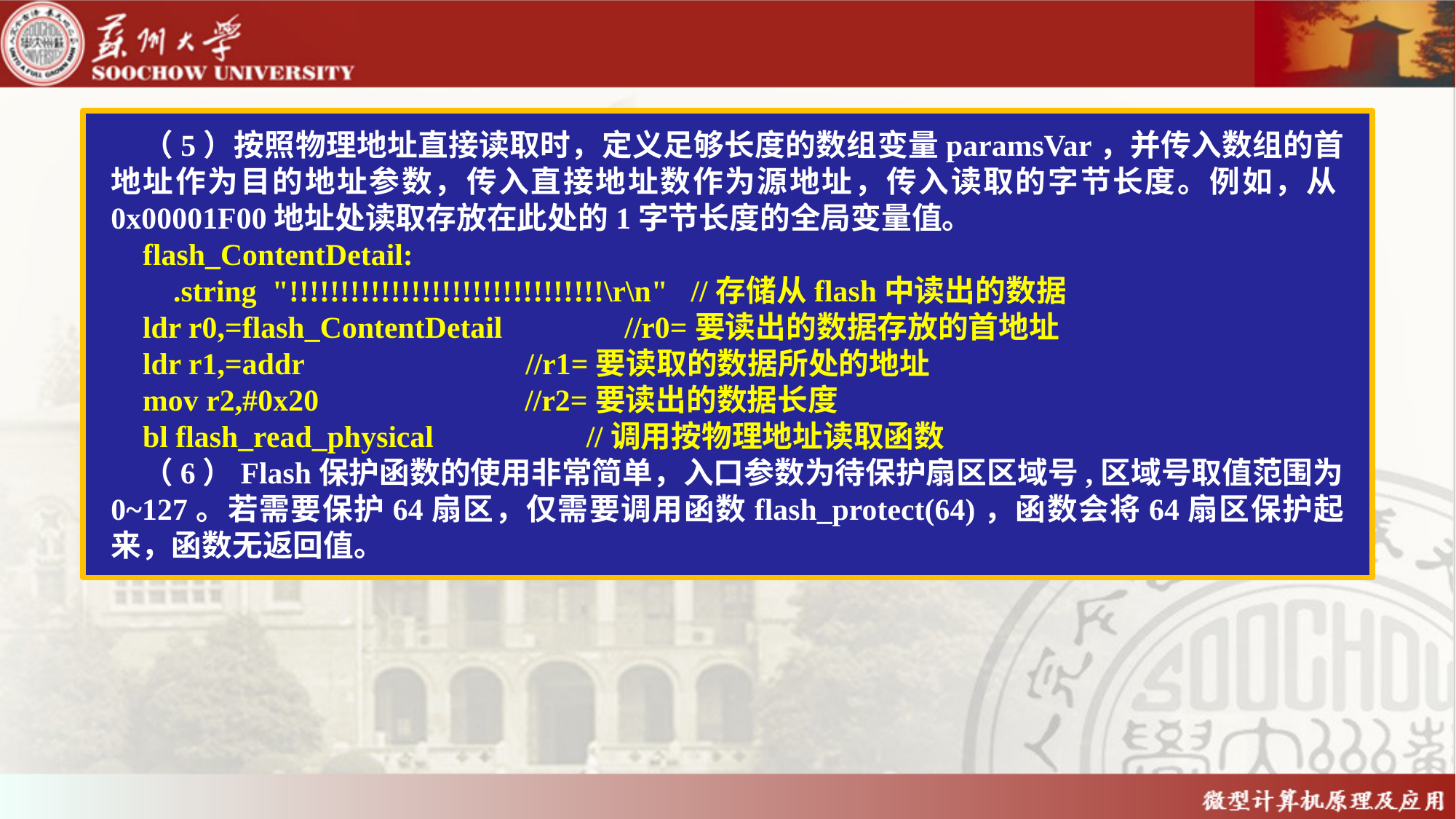

（5）按照物理地址直接读取时，定义足够长度的数组变量paramsVar，并传入数组的首地址作为目的地址参数，传入直接地址数作为源地址，传入读取的字节长度。例如，从0x00001F00地址处读取存放在此处的1字节长度的全局变量值。
flash_ContentDetail:
    .string  "!!!!!!!!!!!!!!!!!!!!!!!!!!!!!!!\r\n"   //存储从flash中读出的数据
ldr r0,=flash_ContentDetail                //r0=要读出的数据存放的首地址
ldr r1,=addr                             //r1=要读取的数据所处的地址
mov r2,#0x20                           //r2=要读出的数据长度
bl flash_read_physical                    //调用按物理地址读取函数
（6）Flash保护函数的使用非常简单，入口参数为待保护扇区区域号,区域号取值范围为0~127。若需要保护64扇区，仅需要调用函数flash_protect(64)，函数会将64扇区保护起来，函数无返回值。